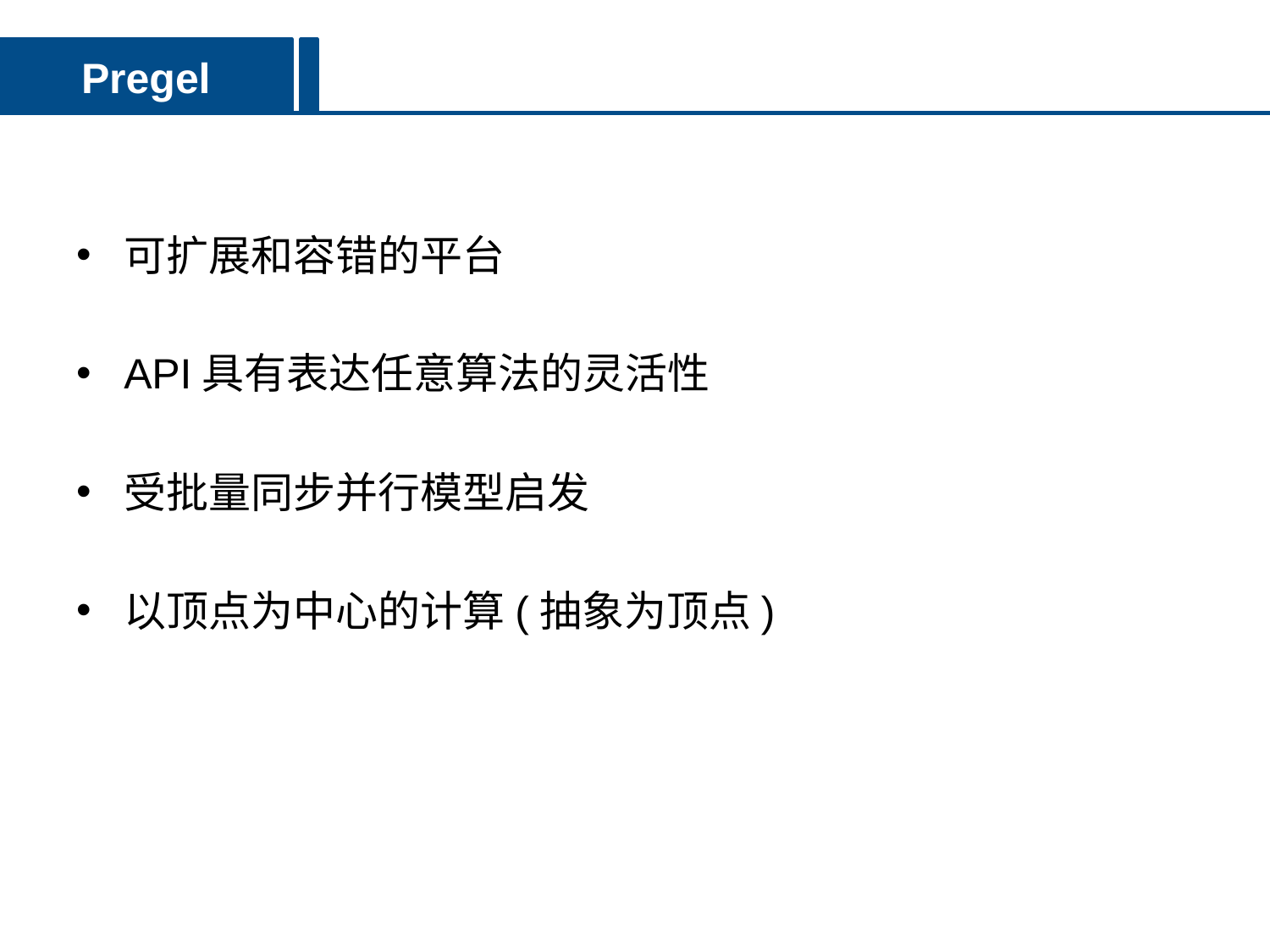

Pregel

可扩展和容错的平台

API具有表达任意算法的灵活性

受批量同步并行模型启发

以顶点为中心的计算(抽象为顶点)